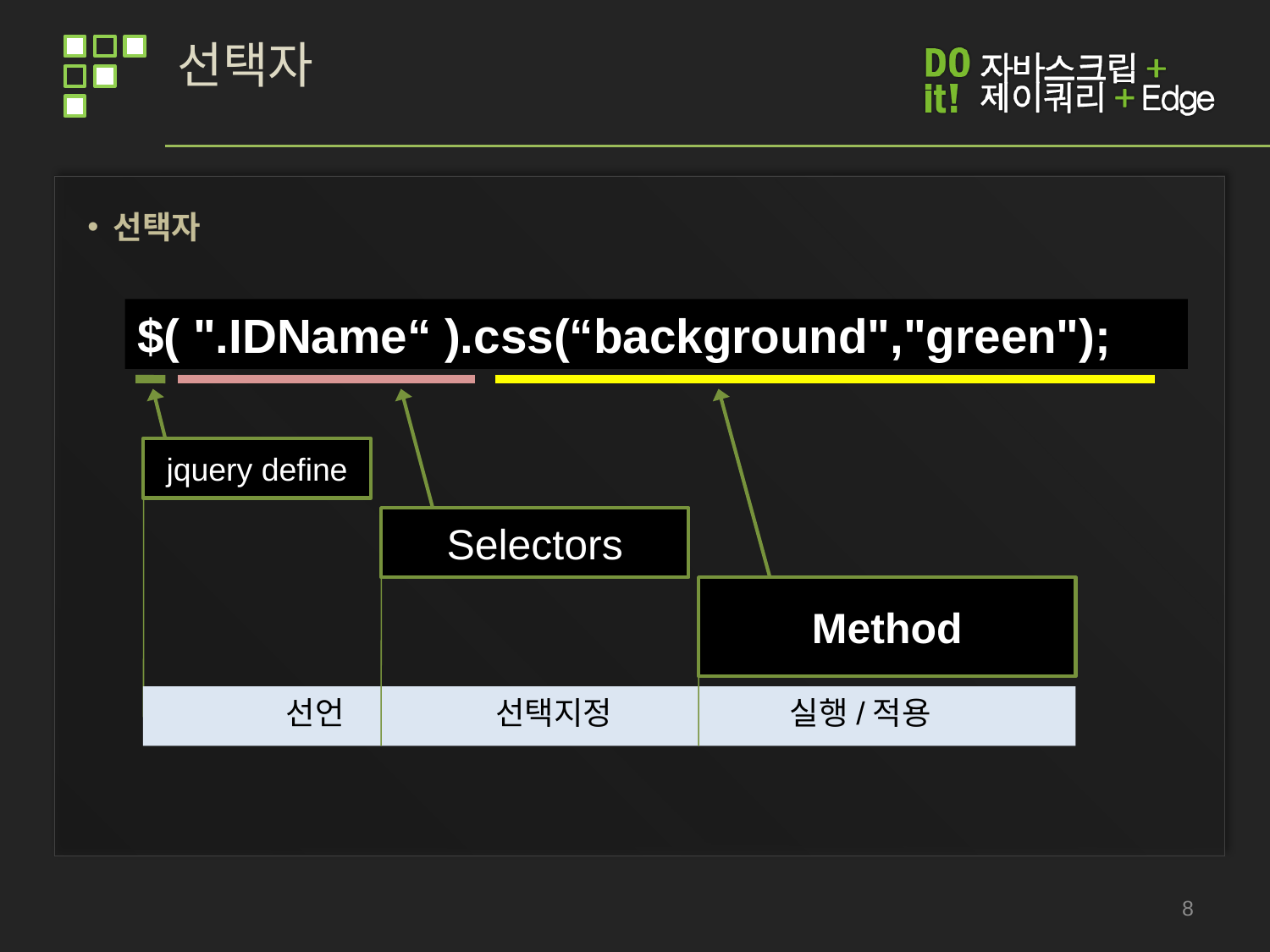

# 선택자
 선택자
$( ".IDName“ ).css(“background","green");

jquery define
Selectors
Method

선언                 선택지정                    실행/적용
8